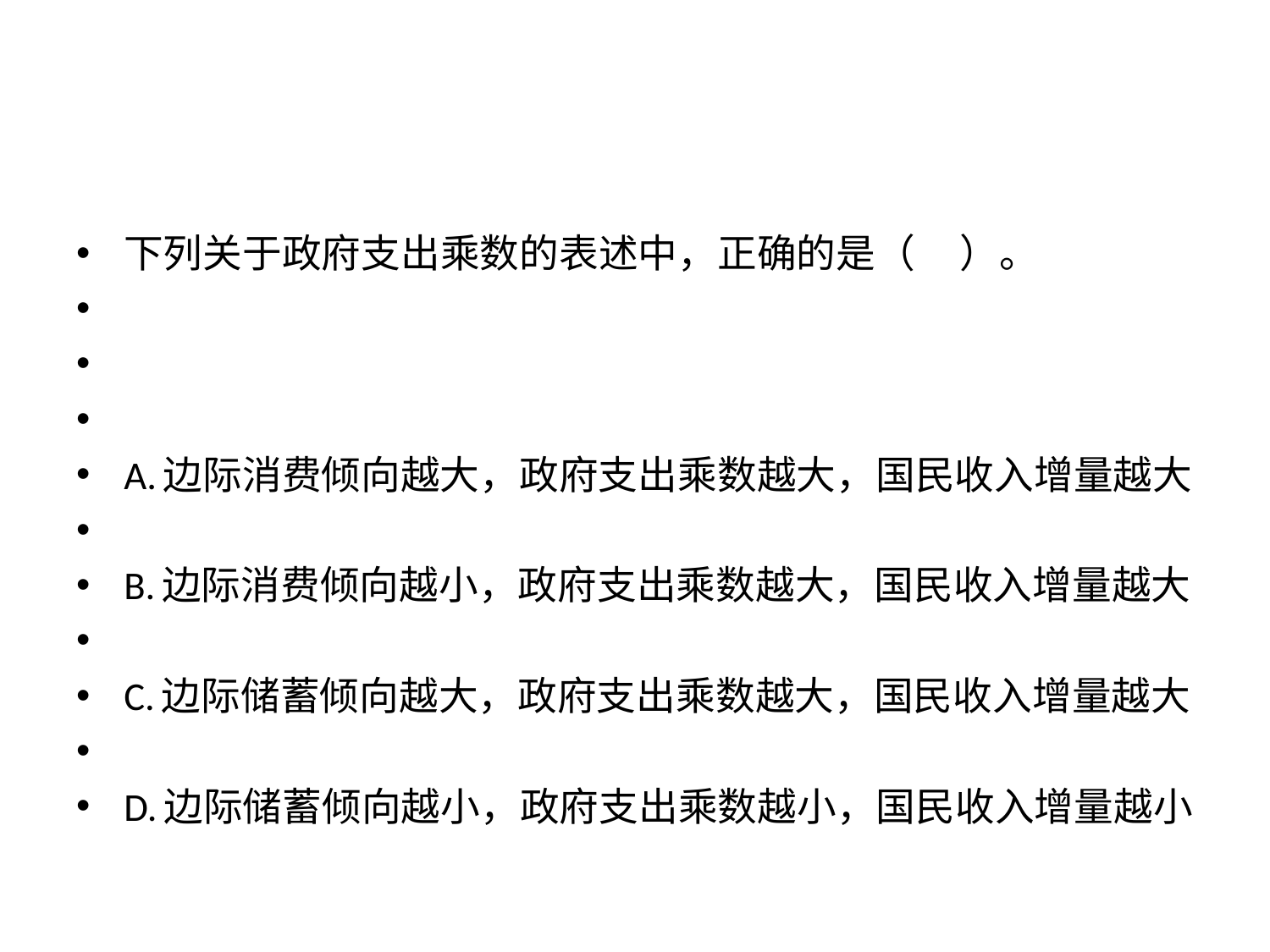

下列关于政府支出乘数的表述中，正确的是（     ）。

A.边际消费倾向越大，政府支出乘数越大，国民收入增量越大

B.边际消费倾向越小，政府支出乘数越大，国民收入增量越大

C.边际储蓄倾向越大，政府支出乘数越大，国民收入增量越大

D.边际储蓄倾向越小，政府支出乘数越小，国民收入增量越小